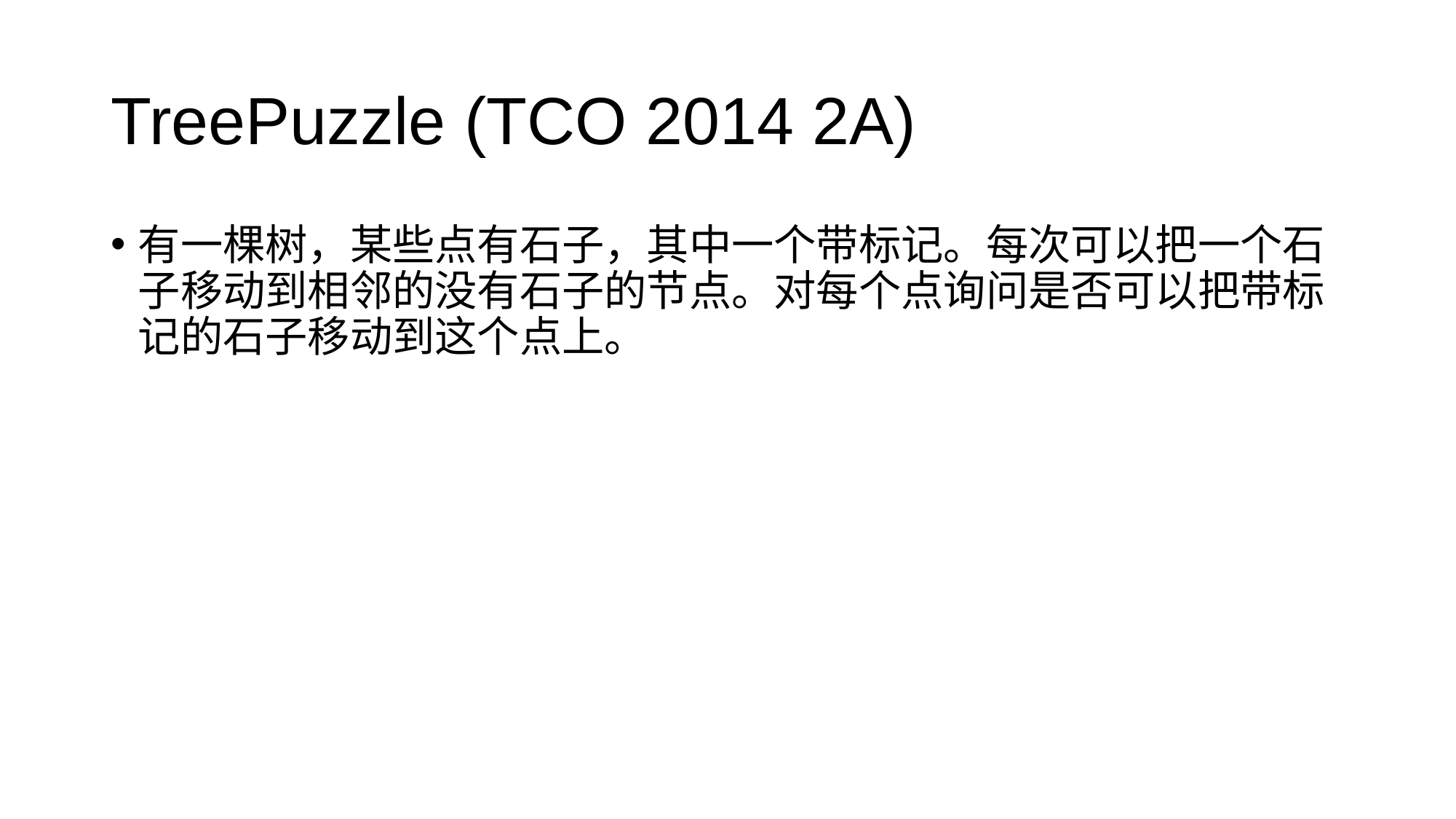

# TreePuzzle (TCO 2014 2A)
有一棵树，某些点有石子，其中一个带标记。每次可以把一个石子移动到相邻的没有石子的节点。对每个点询问是否可以把带标记的石子移动到这个点上。